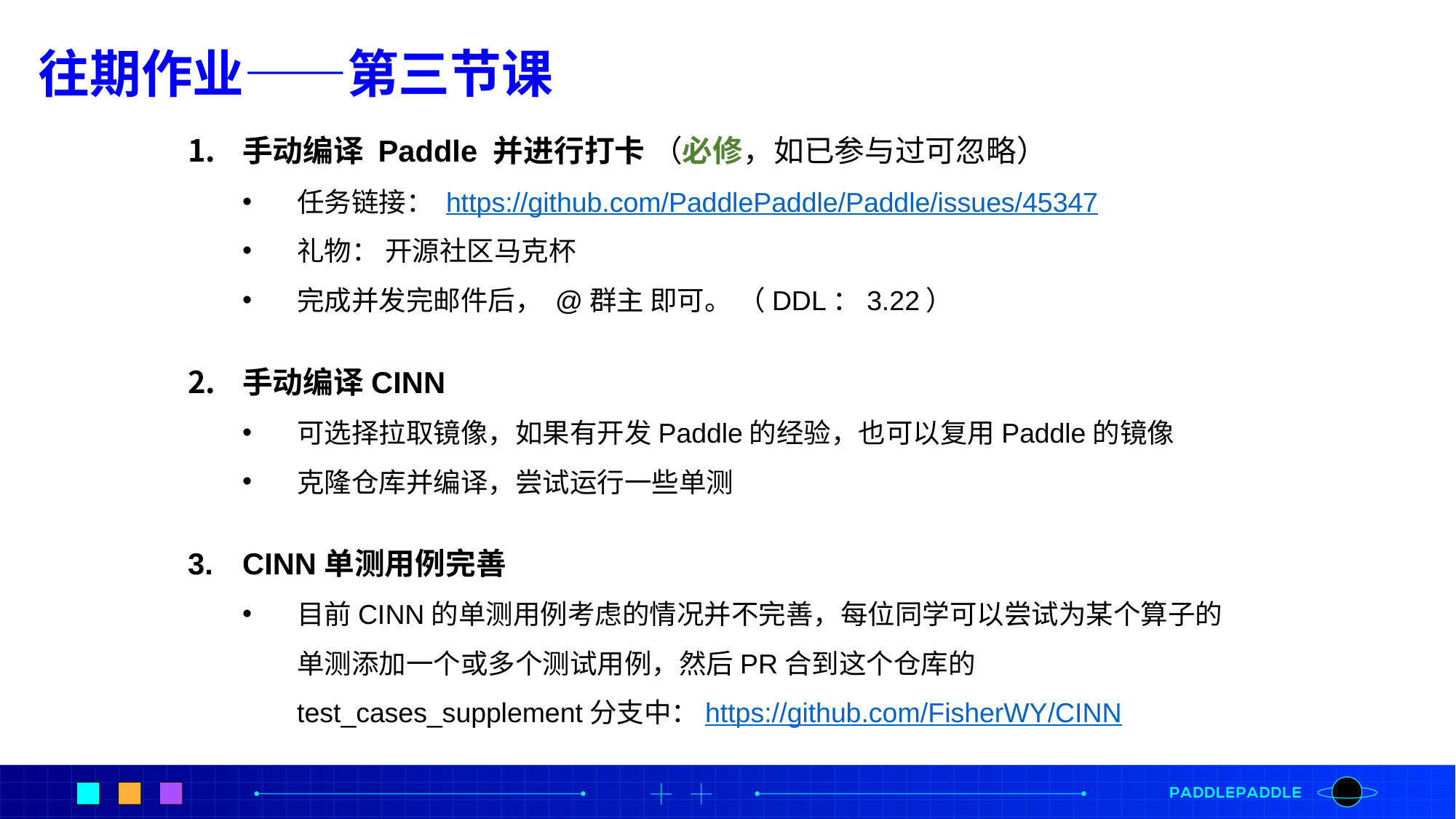

往期作业——第三节课
手动编译 Paddle 并进行打卡 （必修，如已参与过可忽略）
任务链接： https://github.com/PaddlePaddle/Paddle/issues/45347
礼物： 开源社区马克杯
完成并发完邮件后， @群主 即可。 （DDL：3.22）
手动编译CINN
可选择拉取镜像，如果有开发Paddle的经验，也可以复用Paddle的镜像
克隆仓库并编译，尝试运行一些单测
CINN单测用例完善
目前CINN的单测用例考虑的情况并不完善，每位同学可以尝试为某个算子的单测添加一个或多个测试用例，然后PR合到这个仓库的test_cases_supplement分支中：https://github.com/FisherWY/CINN